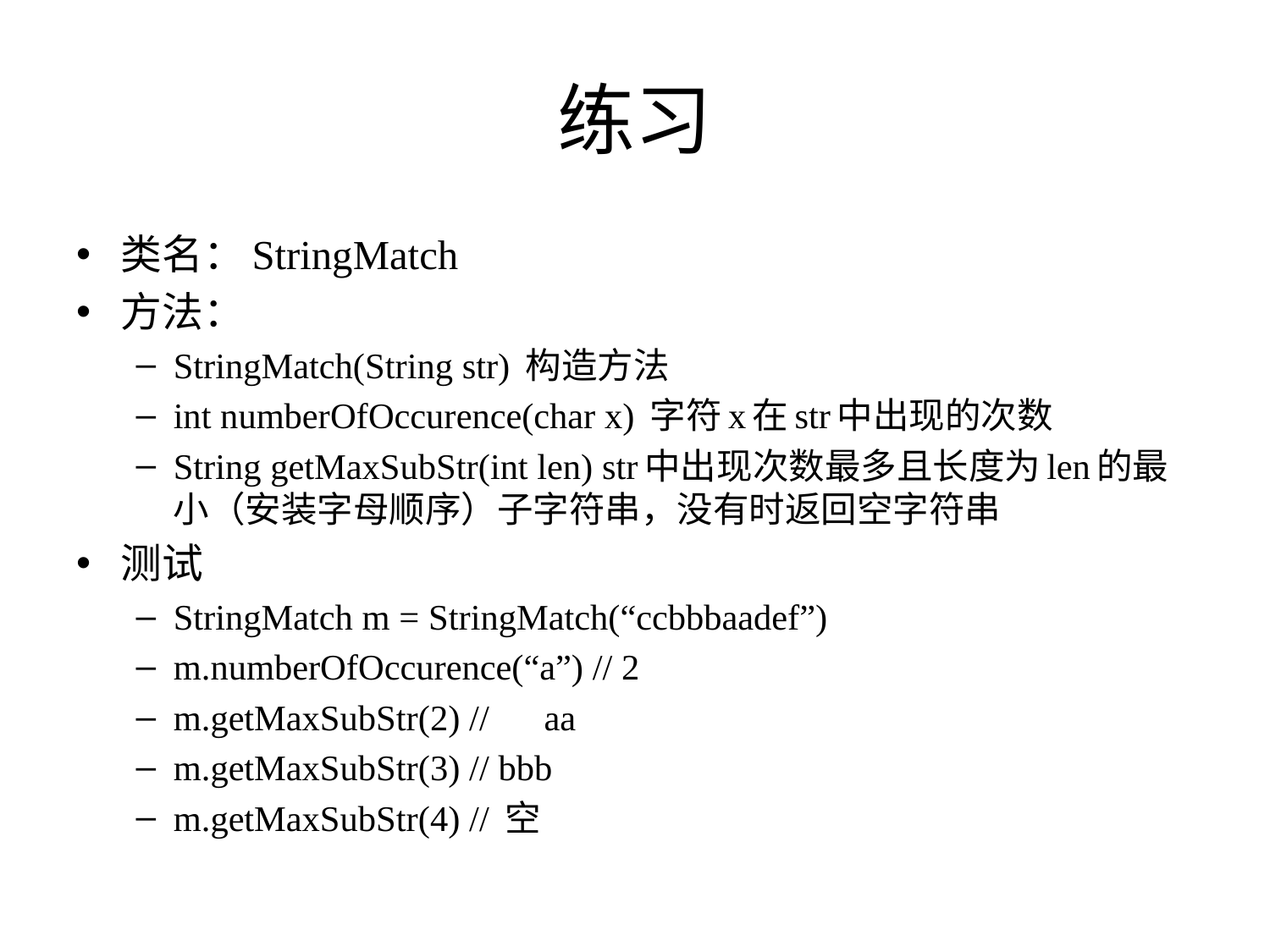

# 练习
类名：StringMatch
方法：
StringMatch(String str) 构造方法
int numberOfOccurence(char x) 字符x在str中出现的次数
String getMaxSubStr(int len) str中出现次数最多且长度为len的最小（安装字母顺序）子字符串，没有时返回空字符串
测试
StringMatch m = StringMatch(“ccbbbaadef”)
m.numberOfOccurence(“a”) // 2
m.getMaxSubStr(2) //	aa
m.getMaxSubStr(3) // bbb
m.getMaxSubStr(4) // 空